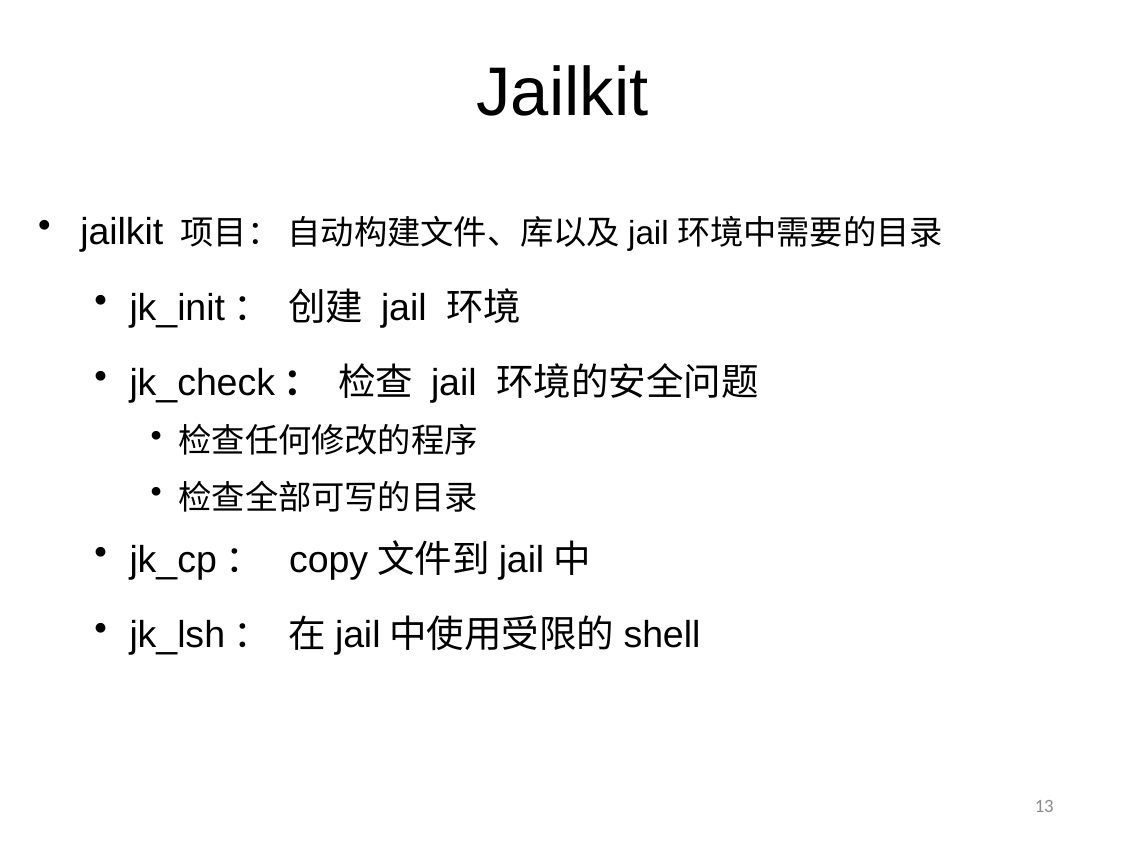

# Jailkit

jailkit 项目： 自动构建文件、库以及jail环境中需要的目录
jk_init：  创建 jail 环境
jk_check：  检查 jail 环境的安全问题
检查任何修改的程序
检查全部可写的目录
jk_cp：  copy文件到jail中
jk_lsh：  在jail中使用受限的shell

13